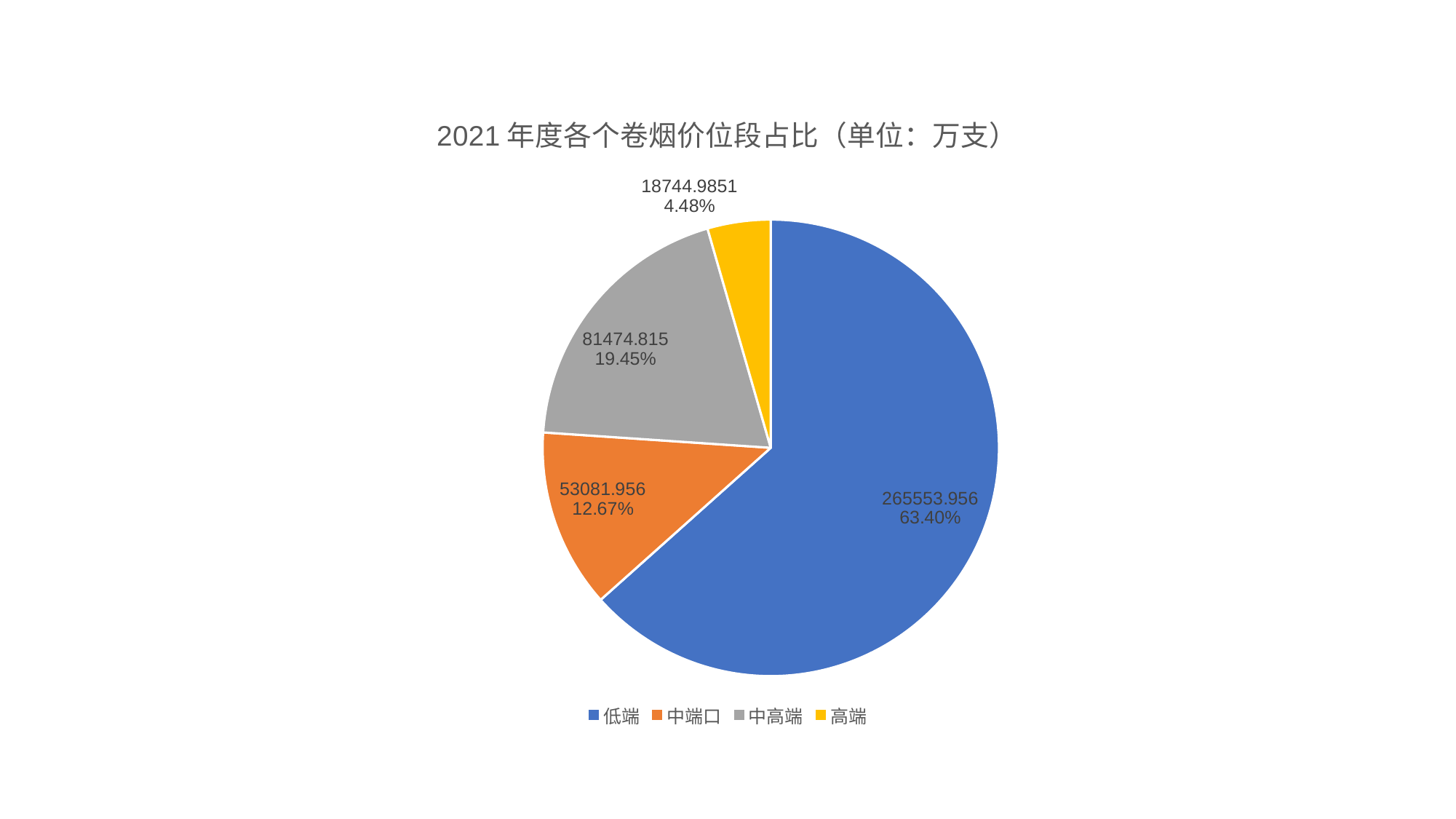

### Chart: 2021年度各个卷烟价位段占比（单位：万支）

| Category | 2021年度各个卷烟价位段占比 |
|---|---|
| 低端 | 265553.956 |
| 中端口 | 53081.956 |
| 中高端 | 81474.815 |
| 高端 | 18744.9851 |